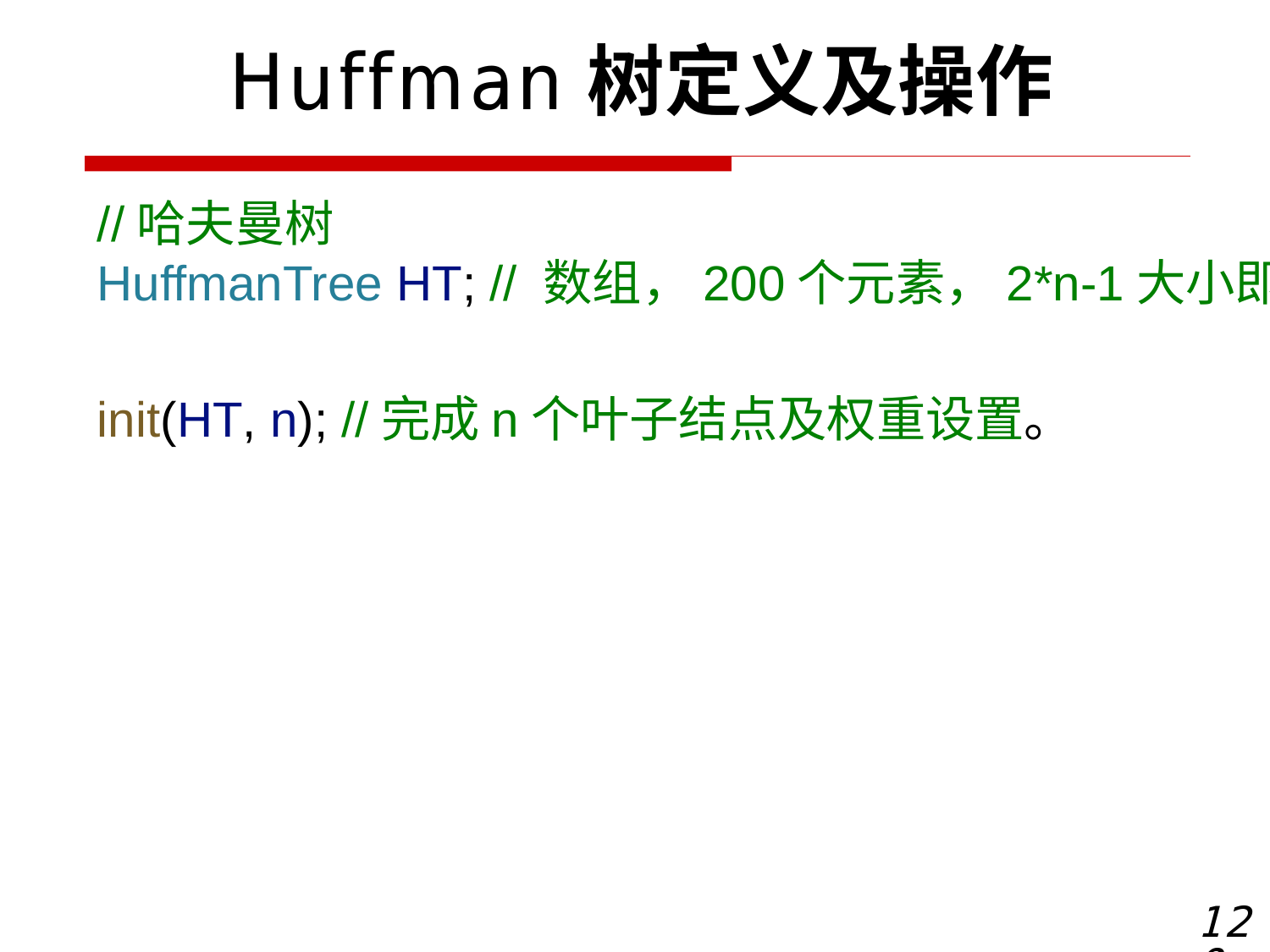

Huffman树定义及操作
//哈夫曼树
HuffmanTree HT; // 数组，200个元素，2*n-1大小即可
init(HT, n); //完成n个叶子结点及权重设置。
120